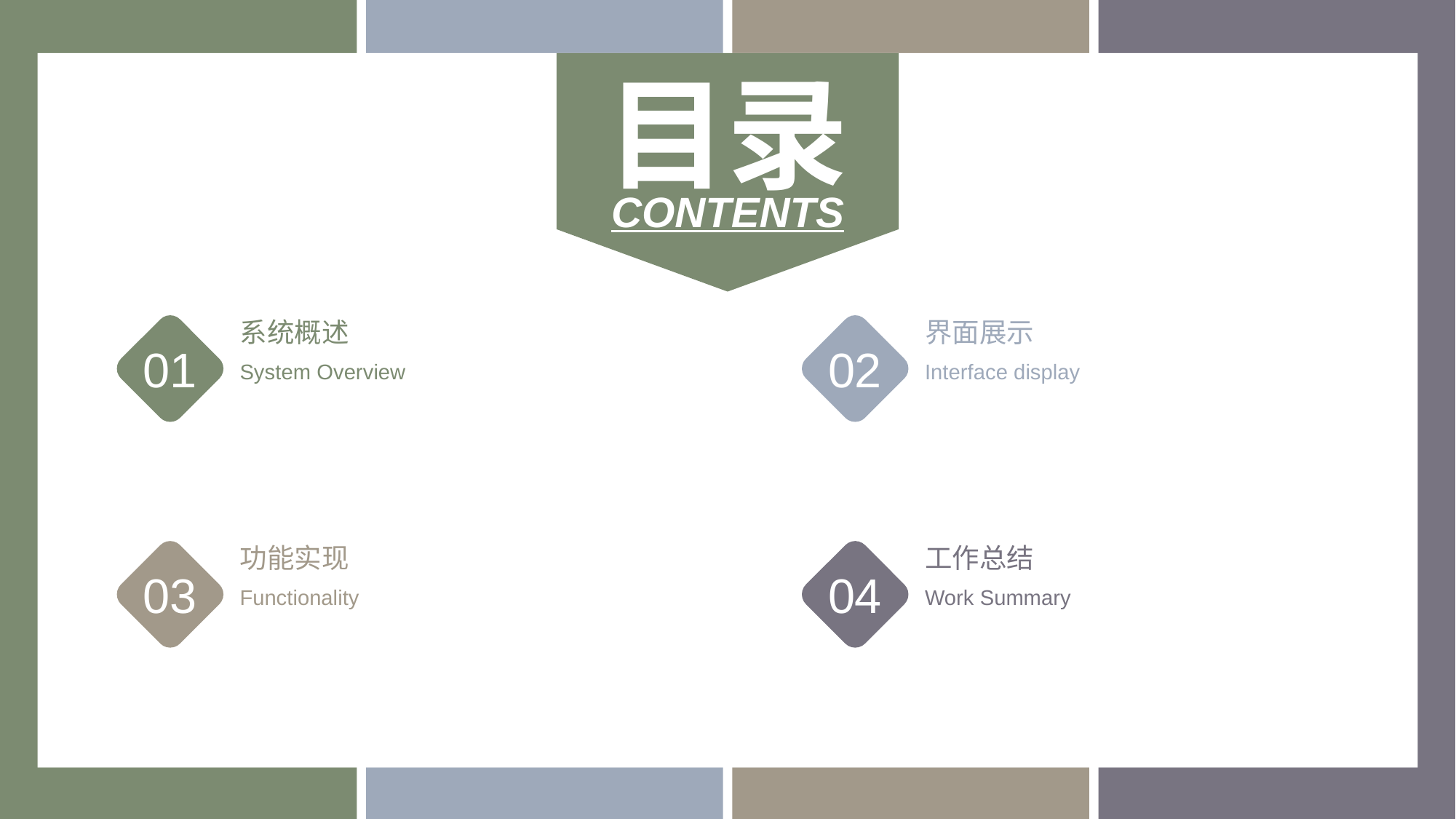

行业PPT模板http://www.1ppt.com/hangye/

目录
CONTENTS

系统概述

01
System Overview
界面展示

02
Interface display
功能实现

03
Functionality
工作总结

04
Work Summary